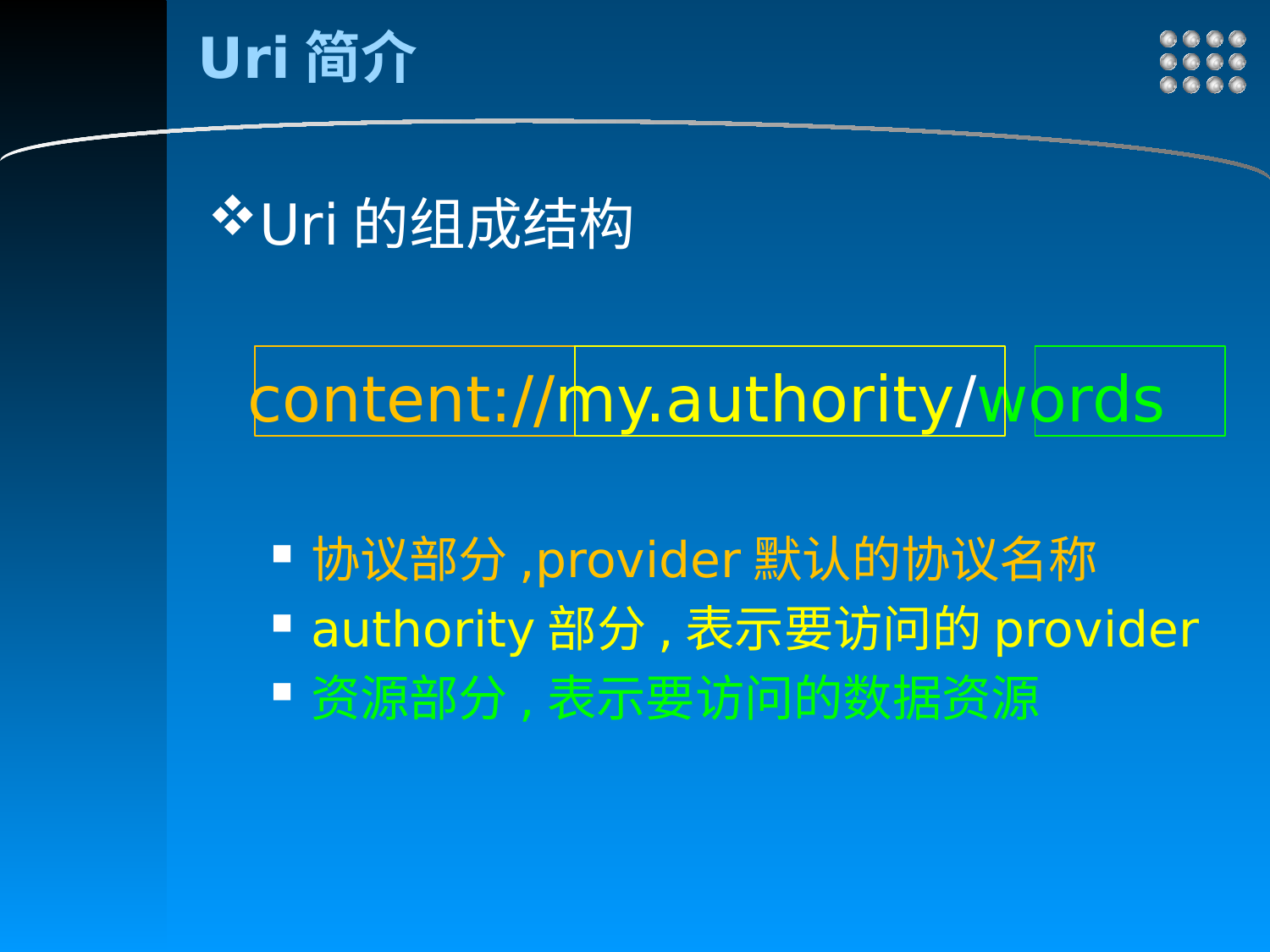

# Uri简介
Uri的组成结构

  content://my.authority/words

协议部分,provider默认的协议名称
authority部分,表示要访问的provider
资源部分,表示要访问的数据资源